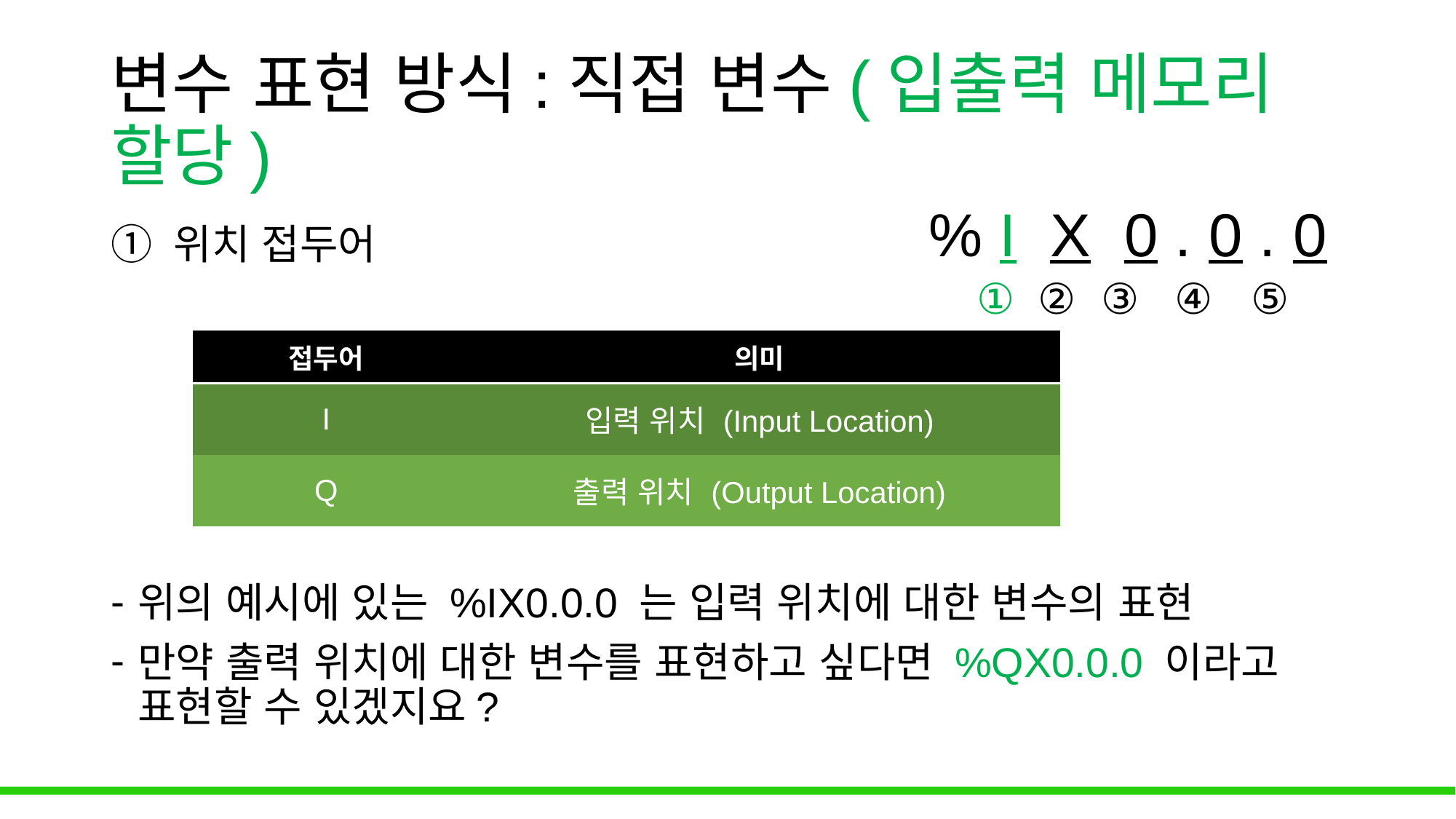

# 변수 표현 방식:직접 변수(입출력 메모리 할당)
% I  X  0 . 0 . 0
    ①  ②   ③   ④    ⑤
① 위치 접두어

위의 예시에 있는 %IX0.0.0 는 입력 위치에 대한 변수의 표현
만약 출력 위치에 대한 변수를 표현하고 싶다면 %QX0.0.0 이라고 표현할 수 있겠지요?
| 접두어 | 의미 |
| --- | --- |
| I | 입력 위치 (Input Location) |
| Q | 출력 위치 (Output Location) |